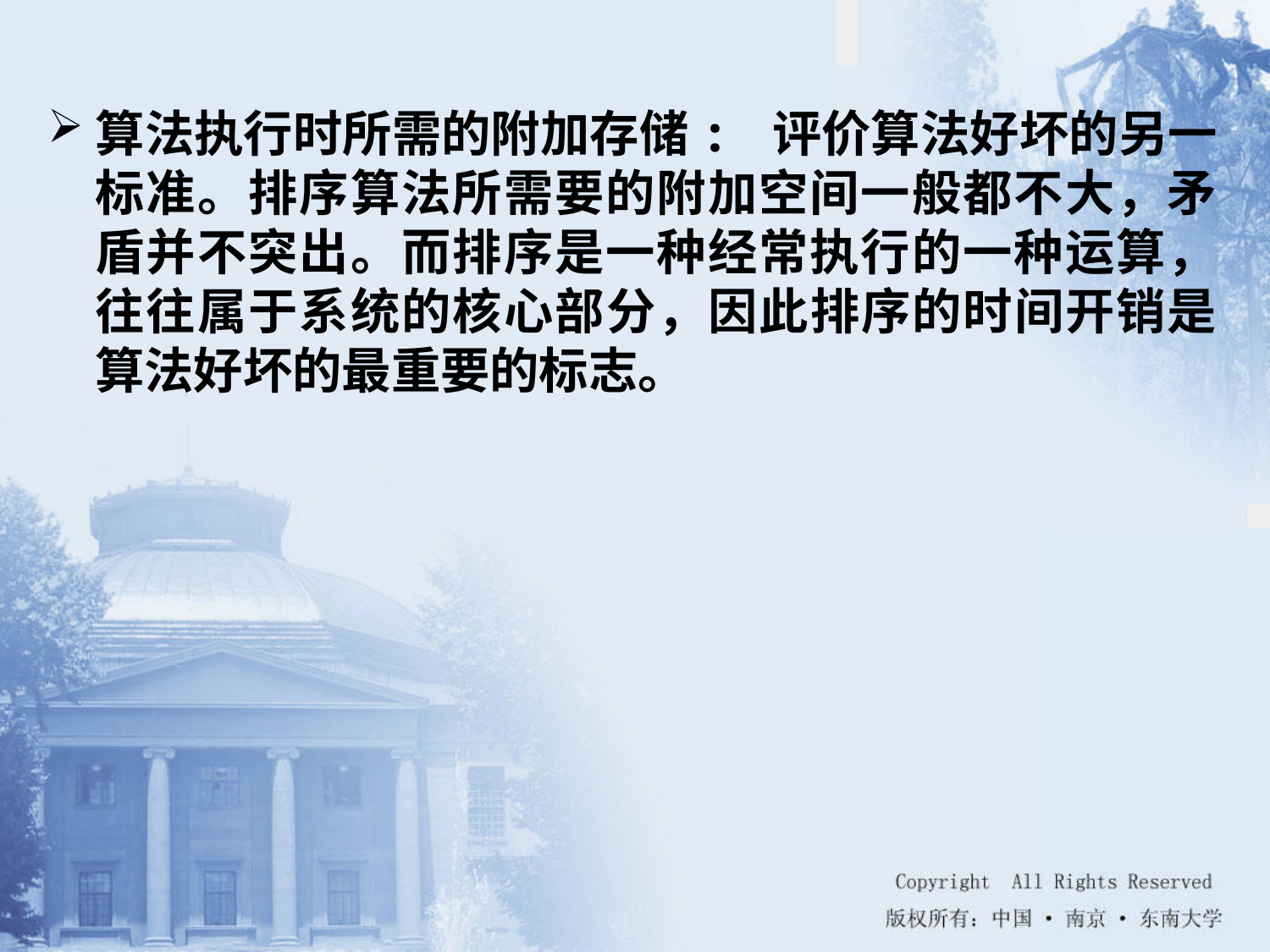

算法执行时所需的附加存储: 评价算法好坏的另一标准。排序算法所需要的附加空间一般都不大，矛盾并不突出。而排序是一种经常执行的一种运算，往往属于系统的核心部分，因此排序的时间开销是算法好坏的最重要的标志。